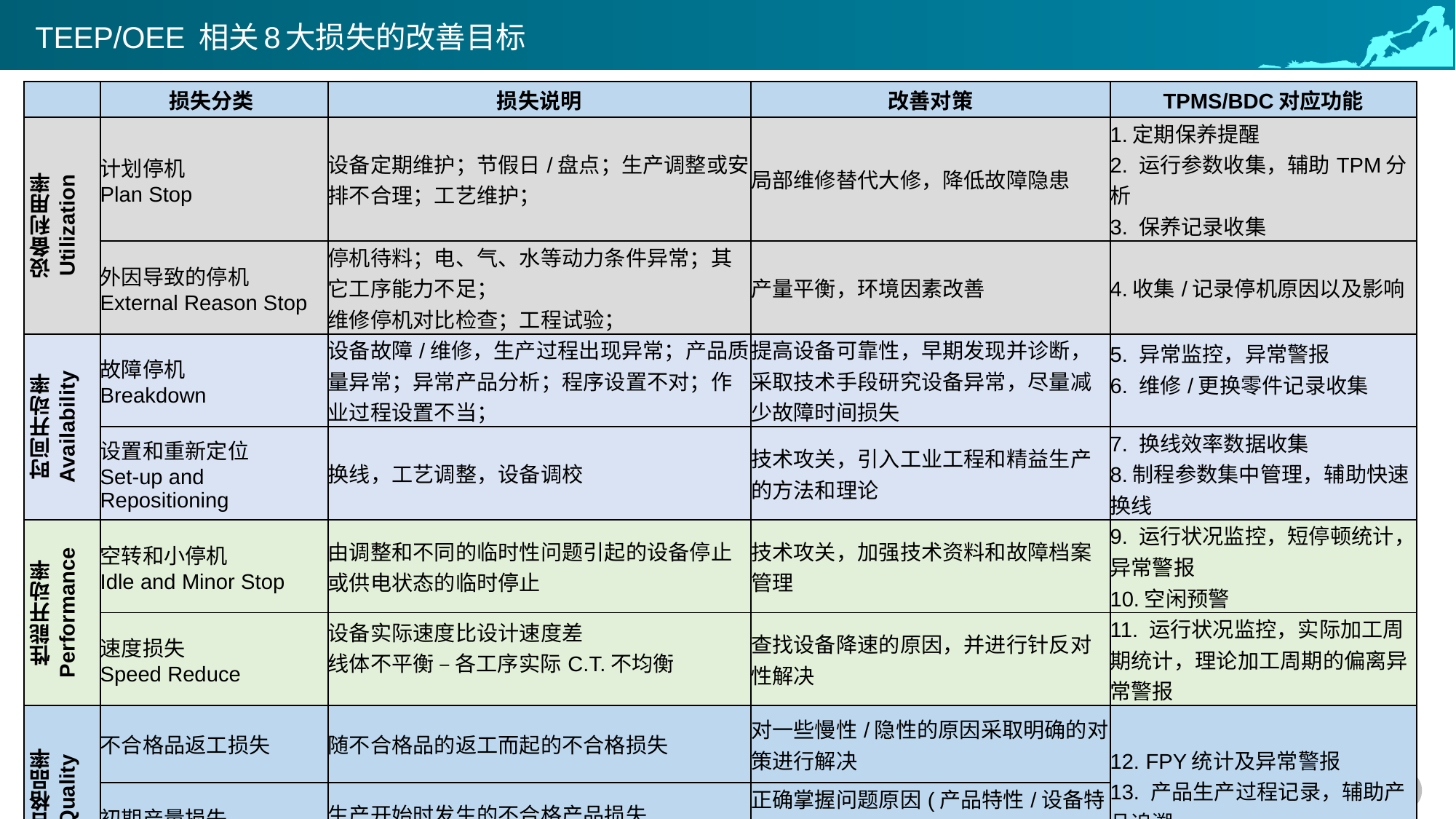

# TEEP/OEE 相关8大损失的改善目标
|  | 损失分类 | 损失说明 | 改善对策 | TPMS/BDC对应功能 |
| --- | --- | --- | --- | --- |
| 设备利用率 Utilization | 计划停机 Plan Stop | 设备定期维护；节假日/盘点；生产调整或安排不合理；工艺维护； | 局部维修替代大修，降低故障隐患 | 1.定期保养提醒 2. 运行参数收集，辅助TPM分析 3. 保养记录收集 |
|  | 外因导致的停机 External Reason Stop | 停机待料；电、气、水等动力条件异常；其它工序能力不足； 维修停机对比检查；工程试验； | 产量平衡，环境因素改善 | 4.收集/记录停机原因以及影响 |
| 时间开动率 Availability | 故障停机 Breakdown | 设备故障/维修，生产过程出现异常；产品质量异常；异常产品分析；程序设置不对；作业过程设置不当； | 提高设备可靠性，早期发现并诊断，采取技术手段研究设备异常，尽量减少故障时间损失 | 5. 异常监控，异常警报 6. 维修/更换零件记录收集 |
|  | 设置和重新定位 Set-up and Repositioning | 换线，工艺调整，设备调校 | 技术攻关，引入工业工程和精益生产的方法和理论 | 7. 换线效率数据收集 8.制程参数集中管理，辅助快速换线 |
| 性能开动率 Performance | 空转和小停机 Idle and Minor Stop | 由调整和不同的临时性问题引起的设备停止或供电状态的临时停止 | 技术攻关，加强技术资料和故障档案管理 | 9. 运行状况监控，短停顿统计，异常警报 10.空闲预警 |
|  | 速度损失 Speed Reduce | 设备实际速度比设计速度差 线体不平衡 – 各工序实际C.T.不均衡 | 查找设备降速的原因，并进行针反对性解决 | 11. 运行状况监控，实际加工周期统计，理论加工周期的偏离异常警报 |
| 合格品率 Quality | 不合格品返工损失 | 随不合格品的返工而起的不合格损失 | 对一些慢性/隐性的原因采取明确的对策进行解决 | 12. FPY统计及异常警报 13. 产品生产过程记录，辅助产品追溯 |
|  | 初期产量损失 | 生产开始时发生的不合格产品损失 (产品稳定期之前的损失) | 正确掌握问题原因(产品特性/设备特性/生产系统不同等因素)，并进行针对性改善 |  |